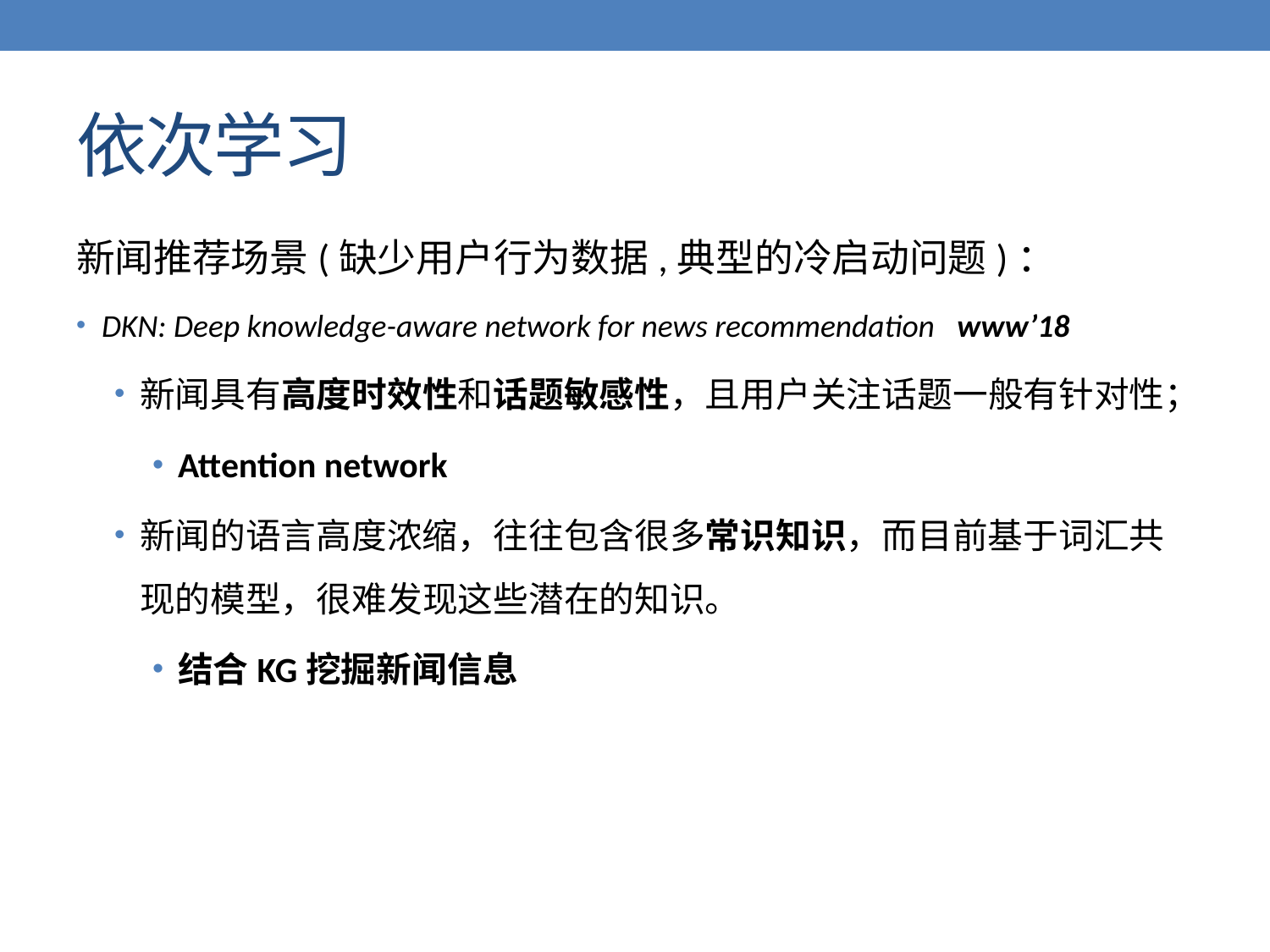

11
# 依次学习
新闻推荐场景(缺少用户行为数据,典型的冷启动问题)：
DKN: Deep knowledge-aware network for news recommendation   www’18
新闻具有高度时效性和话题敏感性，且用户关注话题一般有针对性；
Attention network
新闻的语言高度浓缩，往往包含很多常识知识，而目前基于词汇共现的模型，很难发现这些潜在的知识。
结合KG挖掘新闻信息